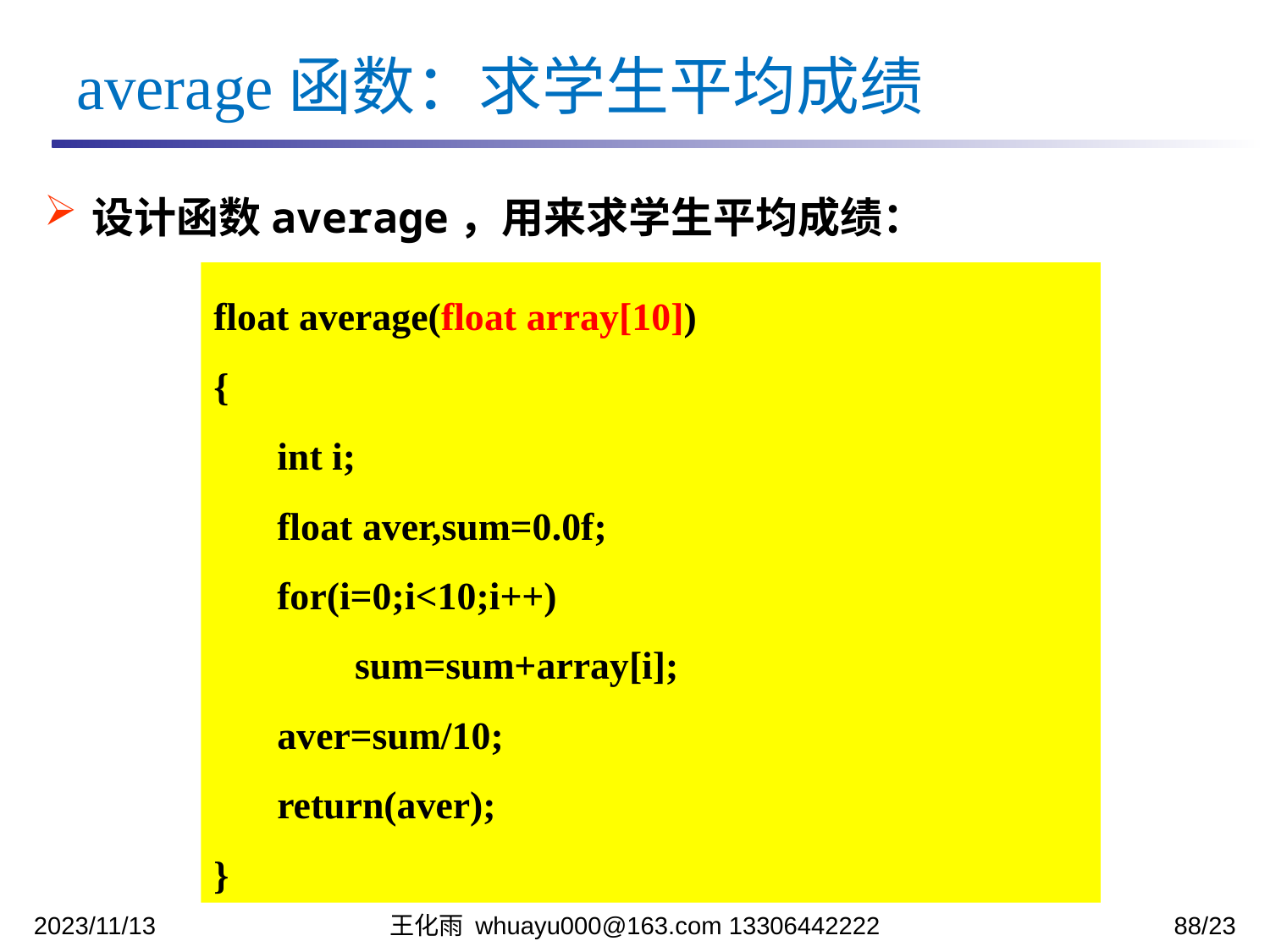

average函数：求学生平均成绩
设计函数average，用来求学生平均成绩：
float average(float array[10])
{
int i;
float aver,sum=0.0f;
for(i=0;i<10;i++)
        sum=sum+array[i];
aver=sum/10;
return(aver);
}
2023/11/13
王化雨 whuayu000@163.com 13306442222
88/23